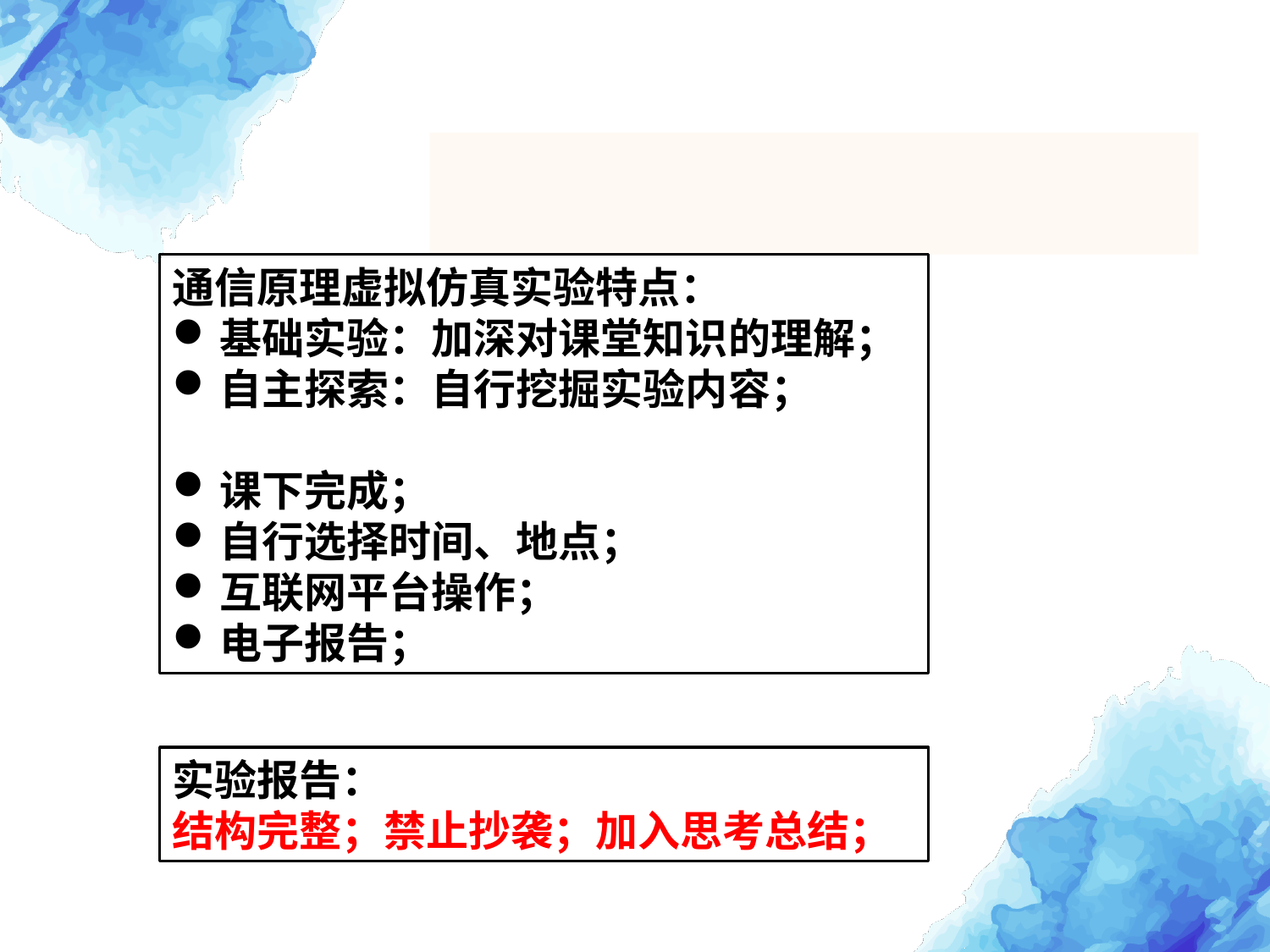

通信原理虚拟仿真实验特点：
基础实验：加深对课堂知识的理解；
自主探索：自行挖掘实验内容；

课下完成；
自行选择时间、地点；
互联网平台操作；
电子报告；
实验报告：
结构完整；禁止抄袭；加入思考总结；